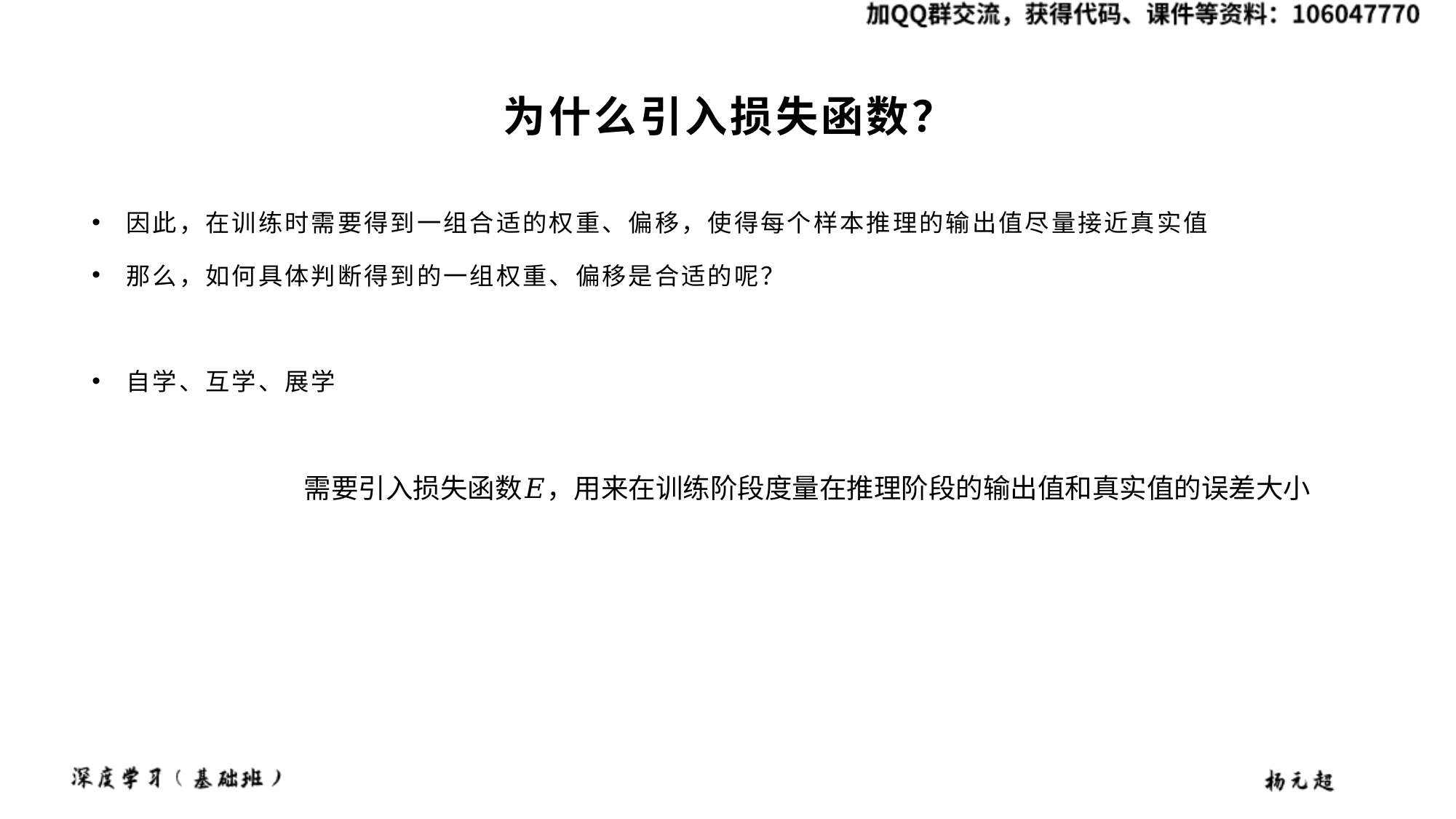

# 为什么引入损失函数？
因此，在训练时需要得到一组合适的权重、偏移，使得每个样本推理的输出值尽量接近真实值
那么，如何具体判断得到的一组权重、偏移是合适的呢？

自学、互学、展学

需要引入损失函数𝐸，用来在训练阶段度量在推理阶段的输出值和真实值的误差大小